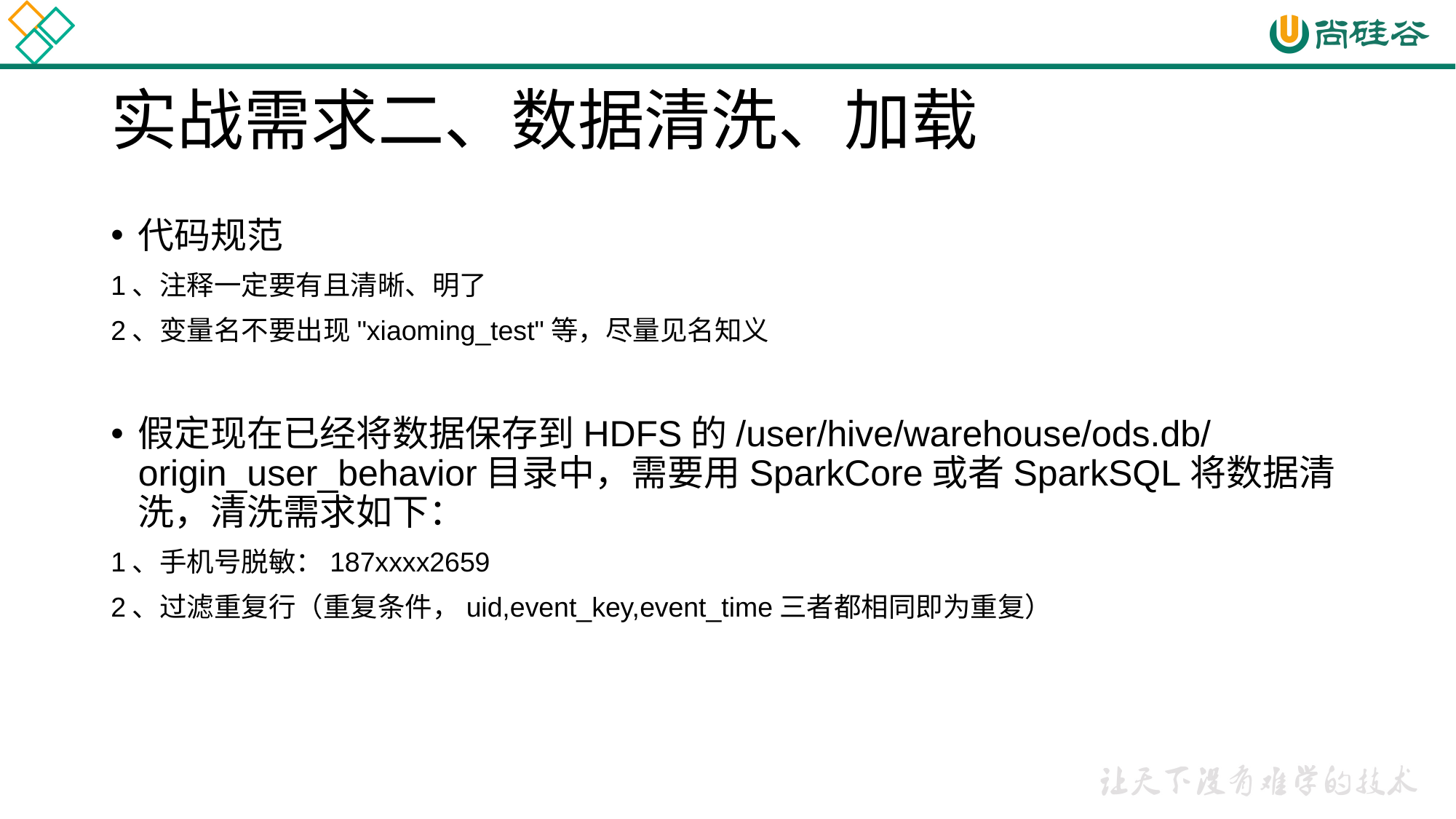

# 实战需求二、数据清洗、加载
代码规范
1、注释一定要有且清晰、明了
2、变量名不要出现"xiaoming_test"等，尽量见名知义

假定现在已经将数据保存到HDFS的/user/hive/warehouse/ods.db/origin_user_behavior目录中，需要用SparkCore或者SparkSQL将数据清洗，清洗需求如下：
1、手机号脱敏：187xxxx2659
2、过滤重复行（重复条件，uid,event_key,event_time三者都相同即为重复）